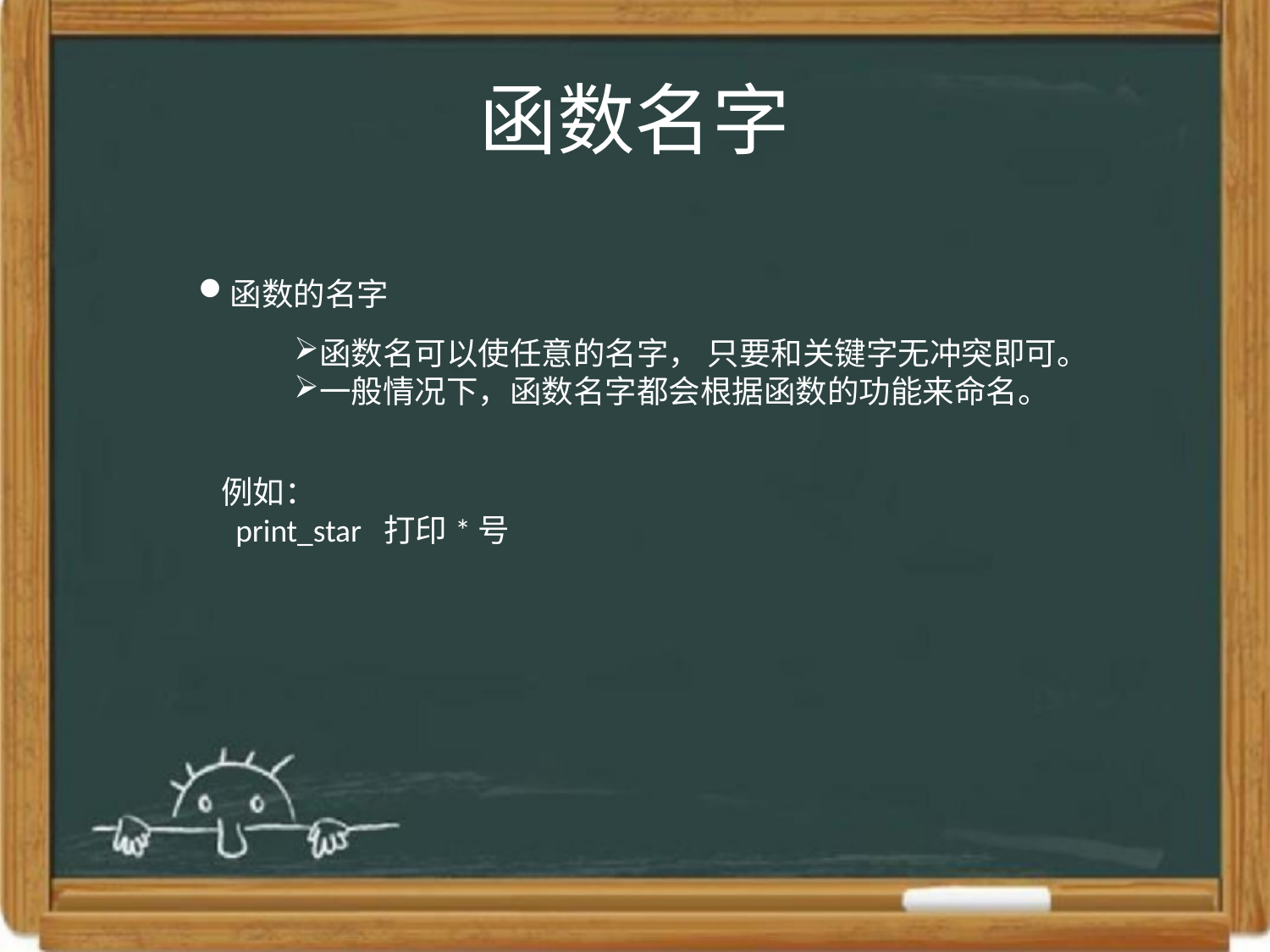

# 函数名字
函数的名字
函数名可以使任意的名字， 只要和关键字无冲突即可。
一般情况下，函数名字都会根据函数的功能来命名。

例如：
  print_star  打印*号